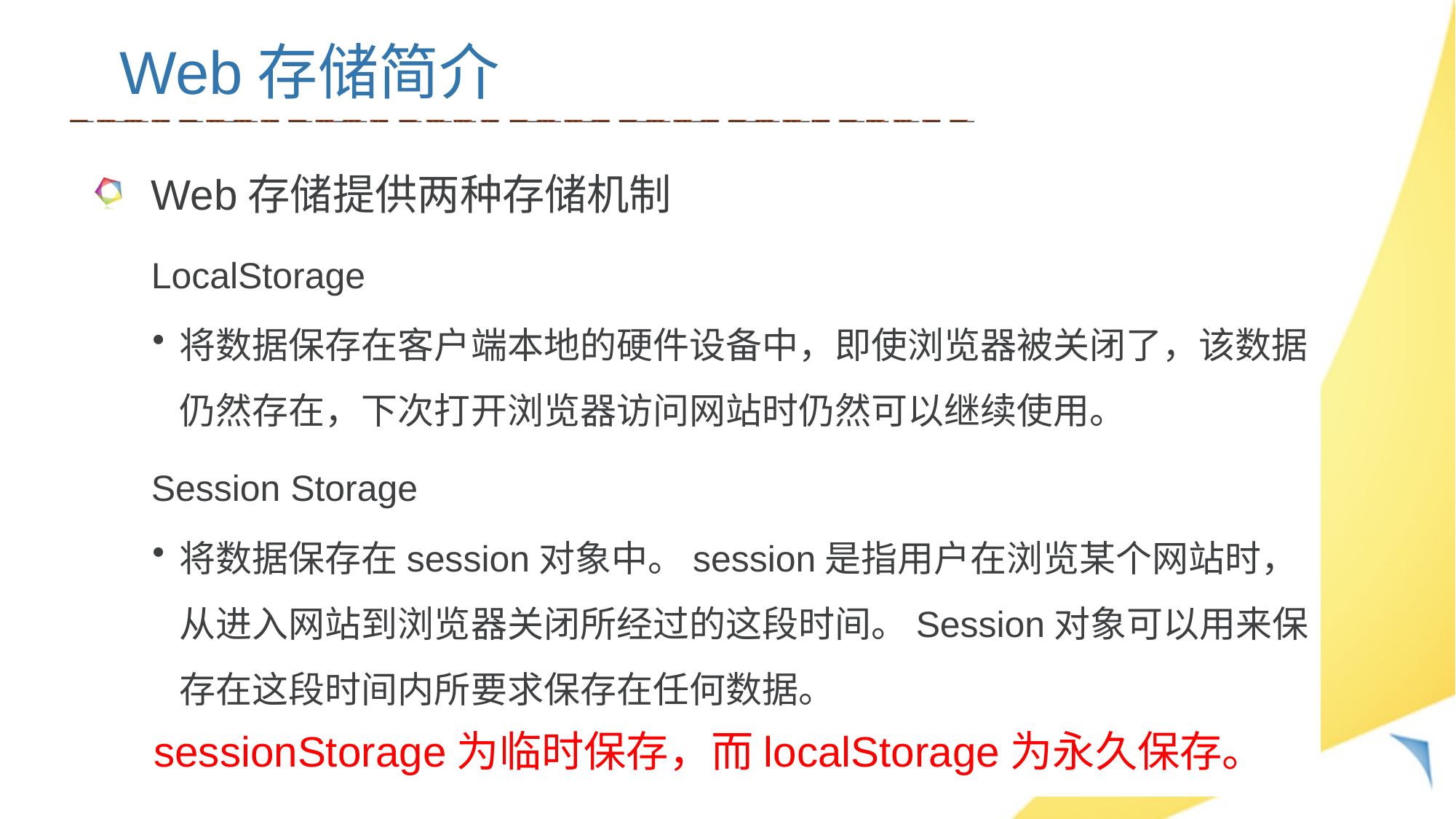

Web存储简介
Web存储提供两种存储机制
LocalStorage
将数据保存在客户端本地的硬件设备中，即使浏览器被关闭了，该数据仍然存在，下次打开浏览器访问网站时仍然可以继续使用。
Session Storage
将数据保存在session对象中。session是指用户在浏览某个网站时，从进入网站到浏览器关闭所经过的这段时间。Session对象可以用来保存在这段时间内所要求保存在任何数据。

sessionStorage为临时保存，而localStorage为永久保存。